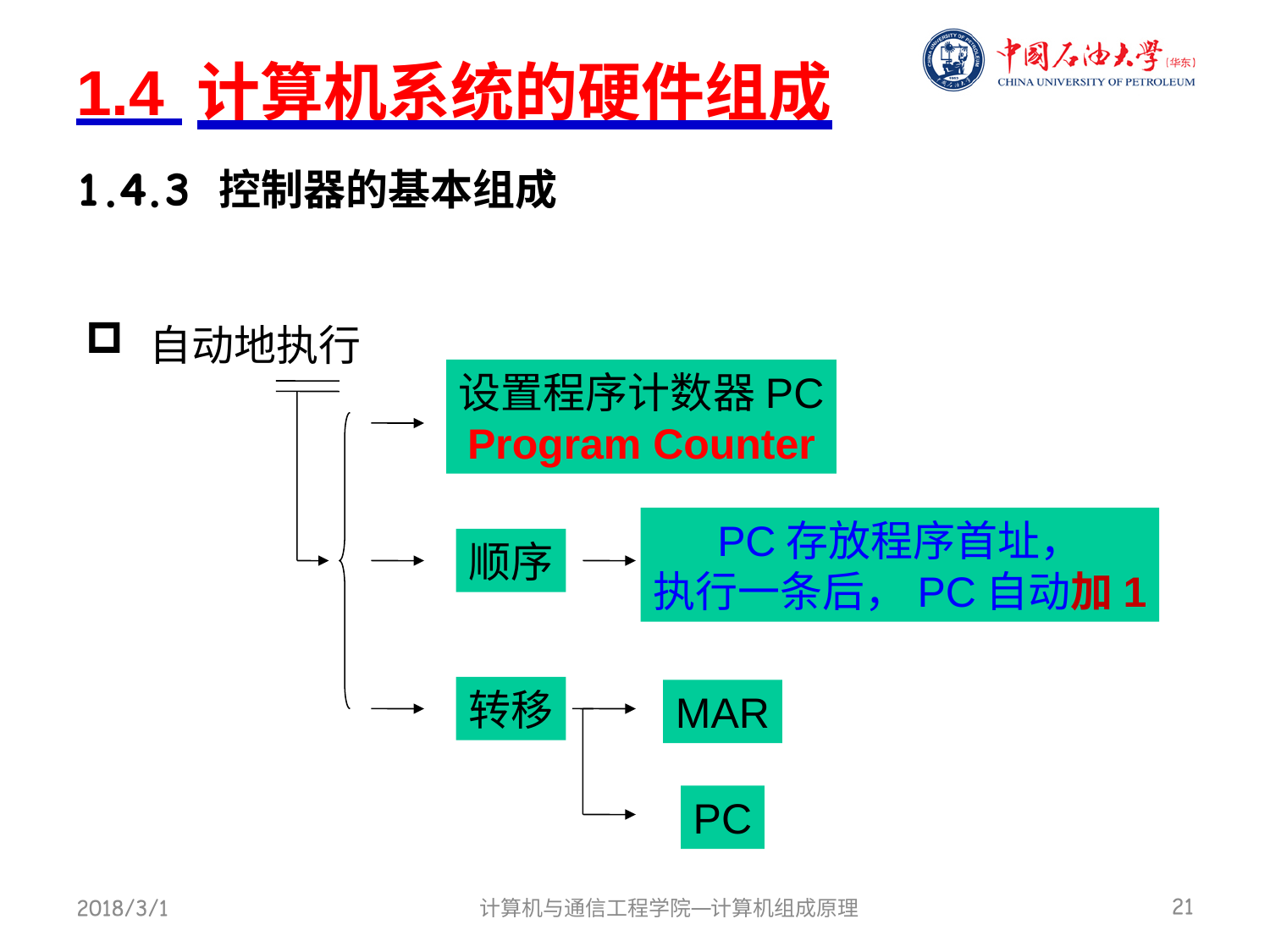

# 1.4 计算机系统的硬件组成
1.4.3 控制器的基本组成

自动地执行
设置程序计数器PC
Program Counter

PC存放程序首址，
执行一条后，PC自动加1
顺序

转移
MAR

PC

2018/3/1
计算机与通信工程学院—计算机组成原理
21